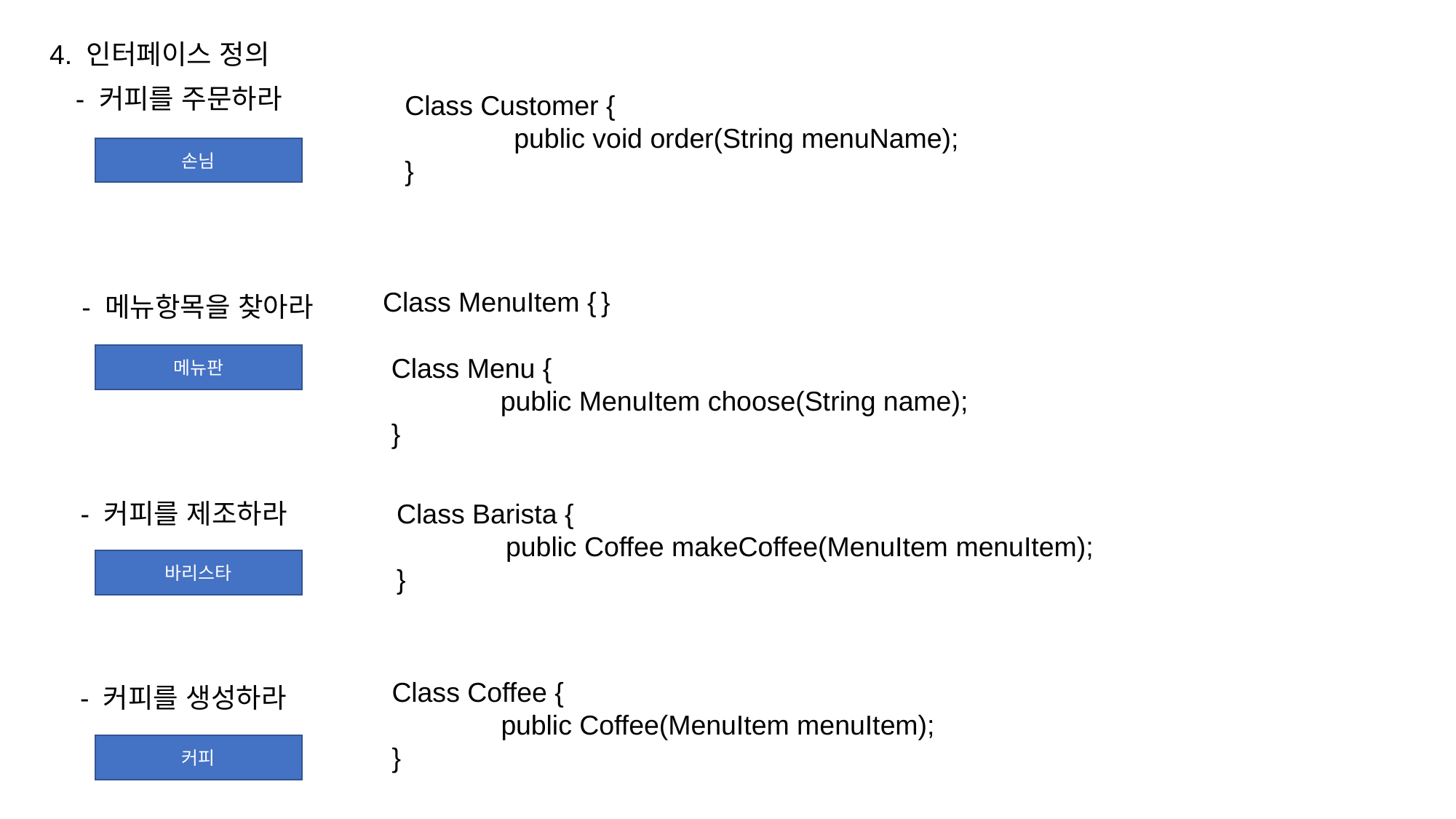

4. 인터페이스 정의
- 커피를 주문하라
Class Customer {
	public void order(String menuName);
}
손님
Class MenuItem {	}
- 메뉴항목을 찾아라
메뉴판
Class Menu {
	public MenuItem choose(String name);
}
- 커피를 제조하라
Class Barista {
	public Coffee makeCoffee(MenuItem menuItem);
}
바리스타
Class Coffee {
	public Coffee(MenuItem menuItem);
}
- 커피를 생성하라
커피